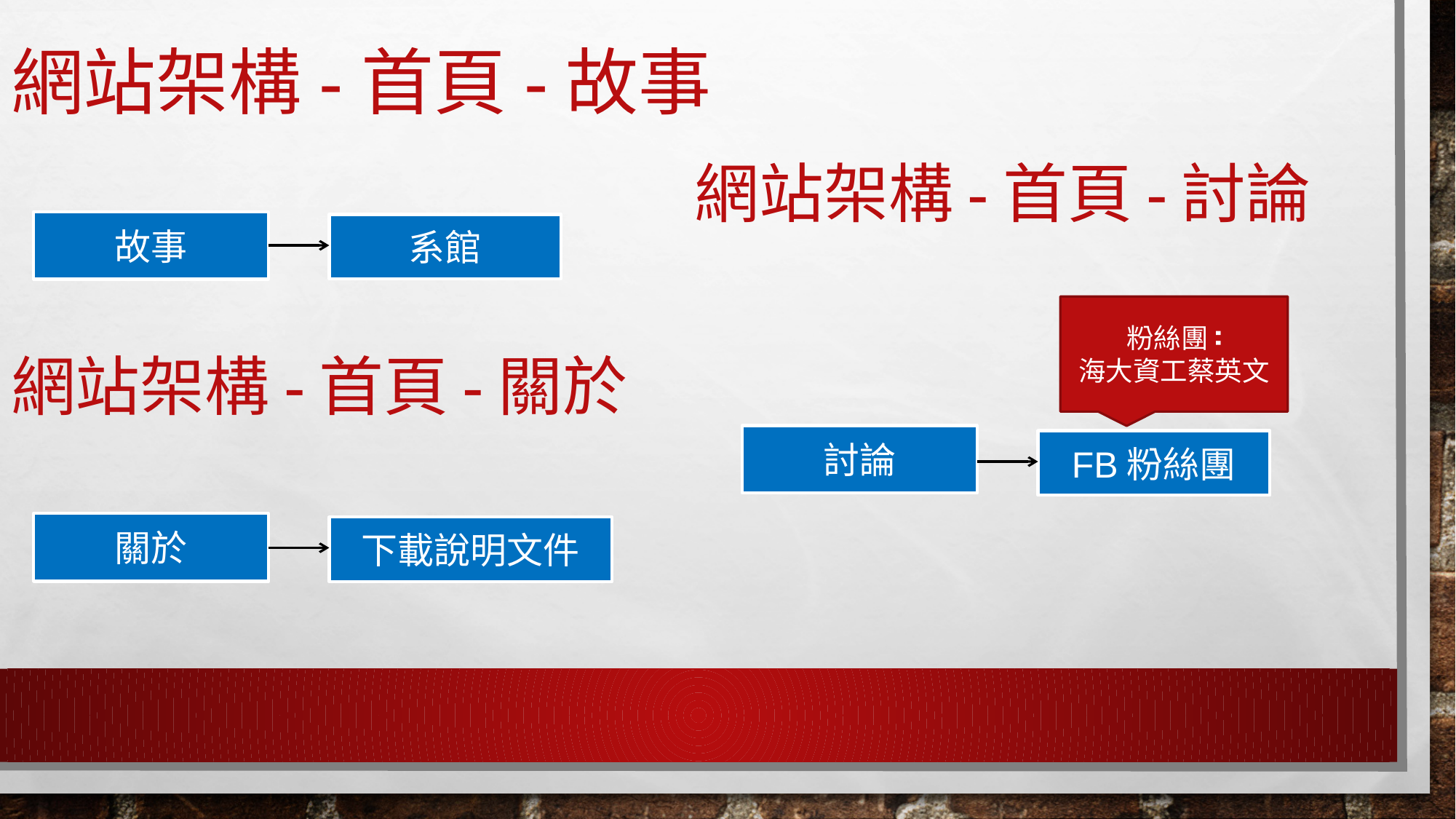

# 網站架構-首頁-故事
網站架構-首頁-討論
故事
系館
粉絲團:
海大資工蔡英文
網站架構-首頁-關於
討論
FB粉絲團
關於
故事
下載說明文件